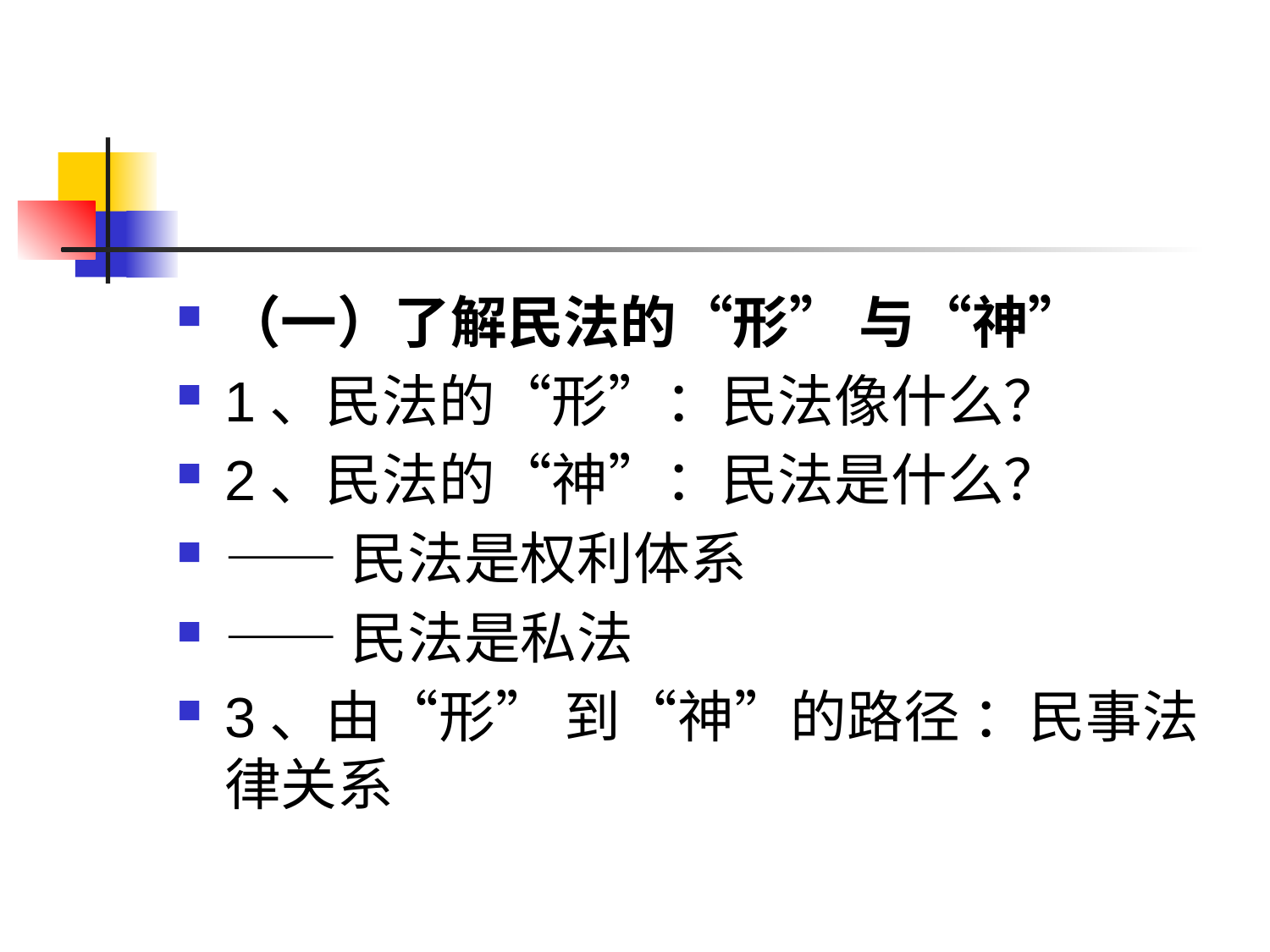

#
（一）了解民法的“形” 与“神”
1、民法的“形”：民法像什么？
2、民法的“神”：民法是什么？
——民法是权利体系
——民法是私法
3、由“形” 到“神”的路径 ：民事法律关系